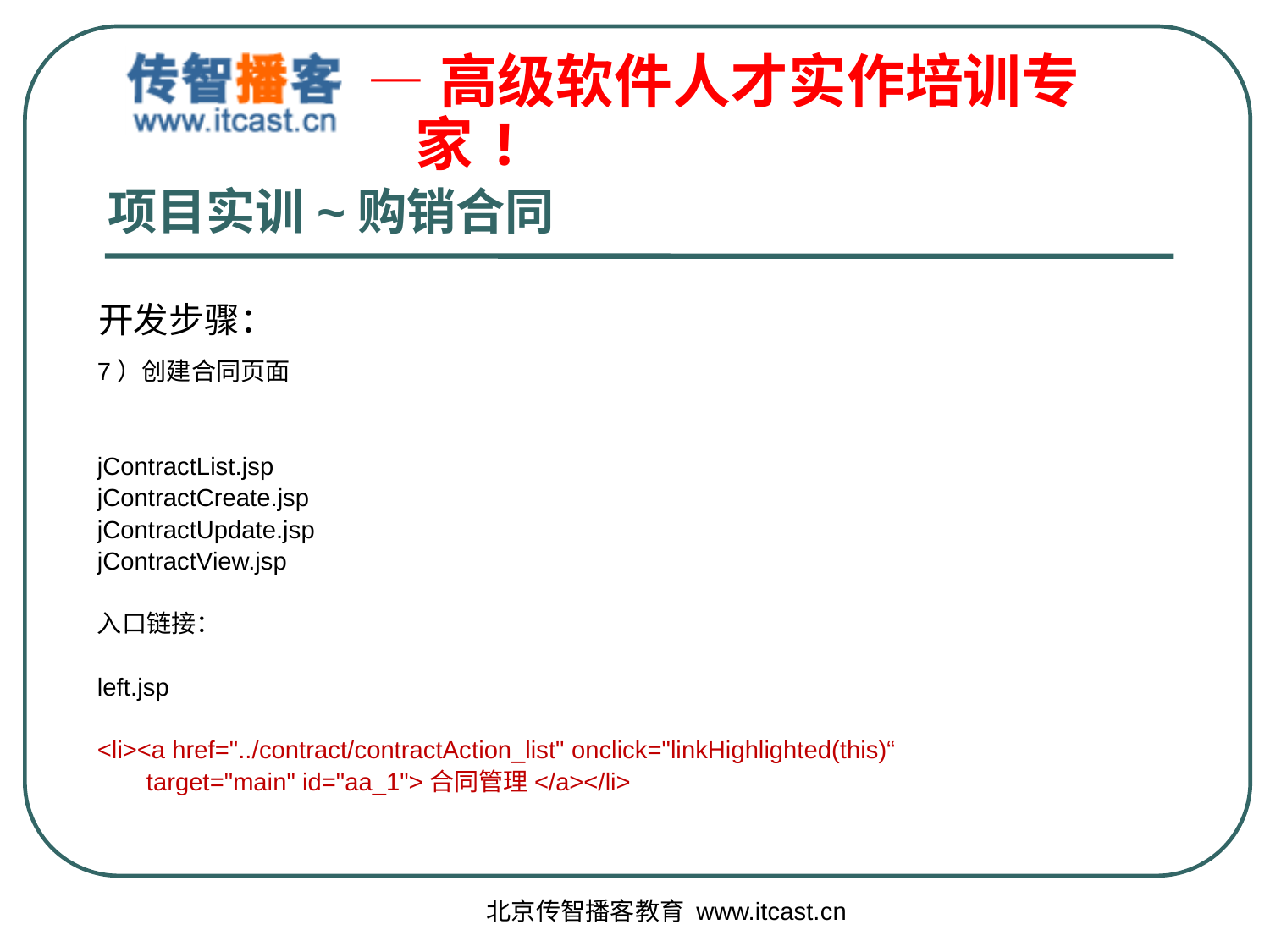

# 项目实训~购销合同
开发步骤：
7）创建合同页面

jContractList.jsp
jContractCreate.jsp
jContractUpdate.jsp
jContractView.jsp

入口链接：

left.jsp

<li><a href="../contract/contractAction_list" onclick="linkHighlighted(this)“
       target="main" id="aa_1">合同管理</a></li>
北京传智播客教育 www.itcast.cn